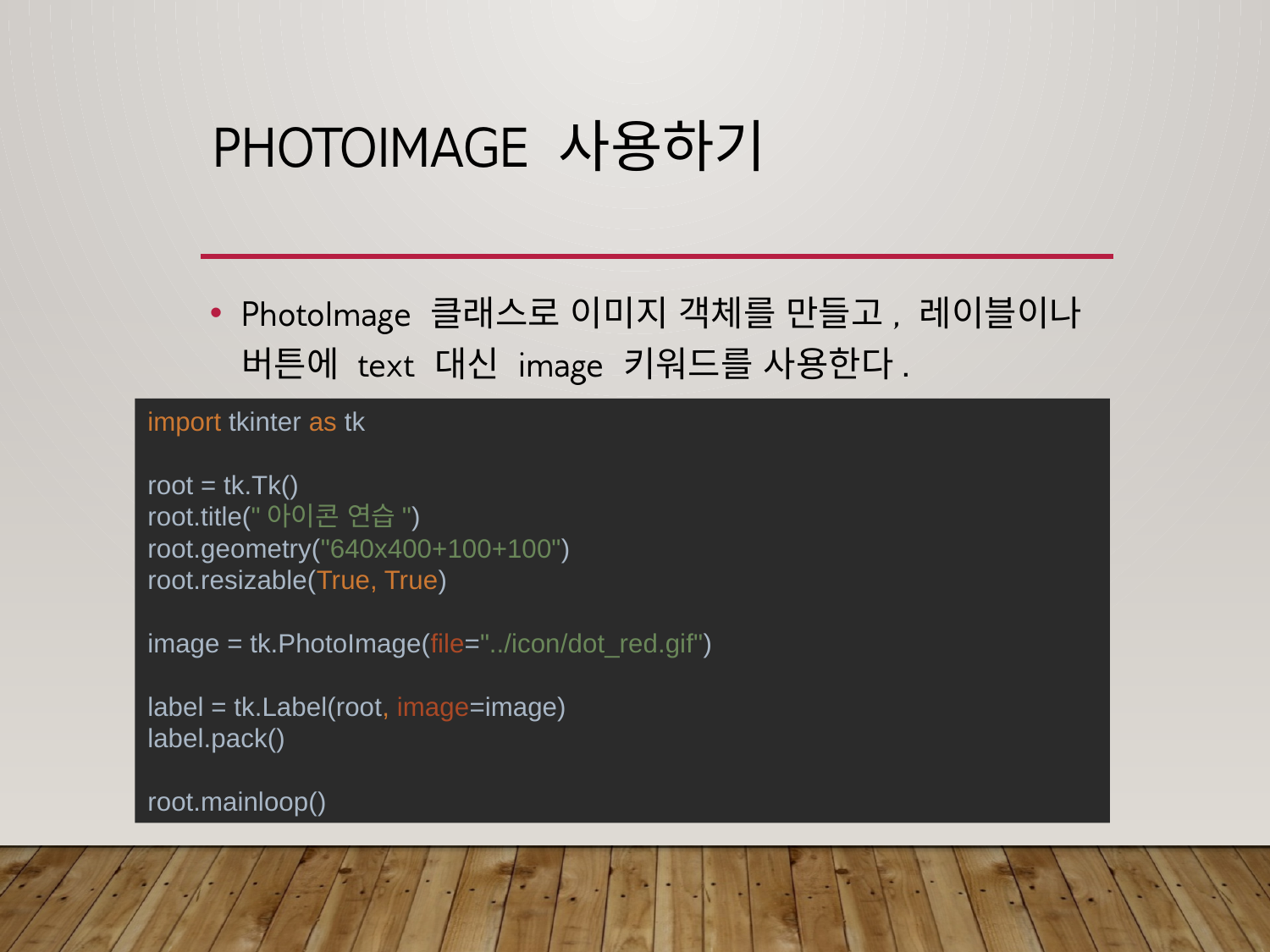

# Photoimage 사용하기
PhotoImage 클래스로 이미지 객체를 만들고, 레이블이나 버튼에 text 대신 image 키워드를 사용한다.
import tkinter as tk
root = tk.Tk()
root.title("아이콘 연습")
root.geometry("640x400+100+100")
root.resizable(True, True)
image = tk.PhotoImage(file="../icon/dot_red.gif")
label = tk.Label(root, image=image)
label.pack()
root.mainloop()